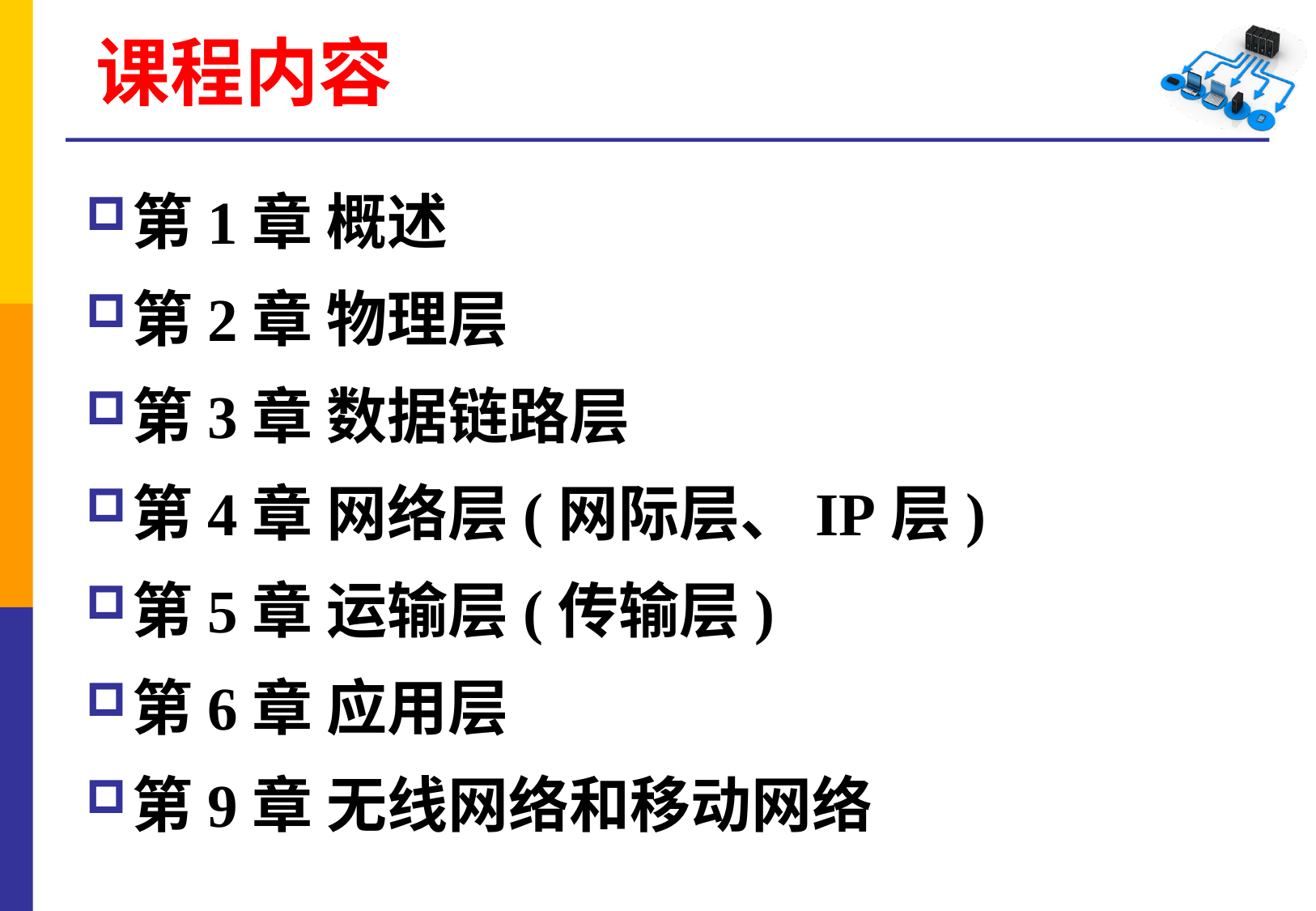

# 课程内容
第1章 概述
第2章 物理层
第3章 数据链路层
第4章 网络层(网际层、IP层)
第5章 运输层(传输层)
第6章 应用层
第9章 无线网络和移动网络